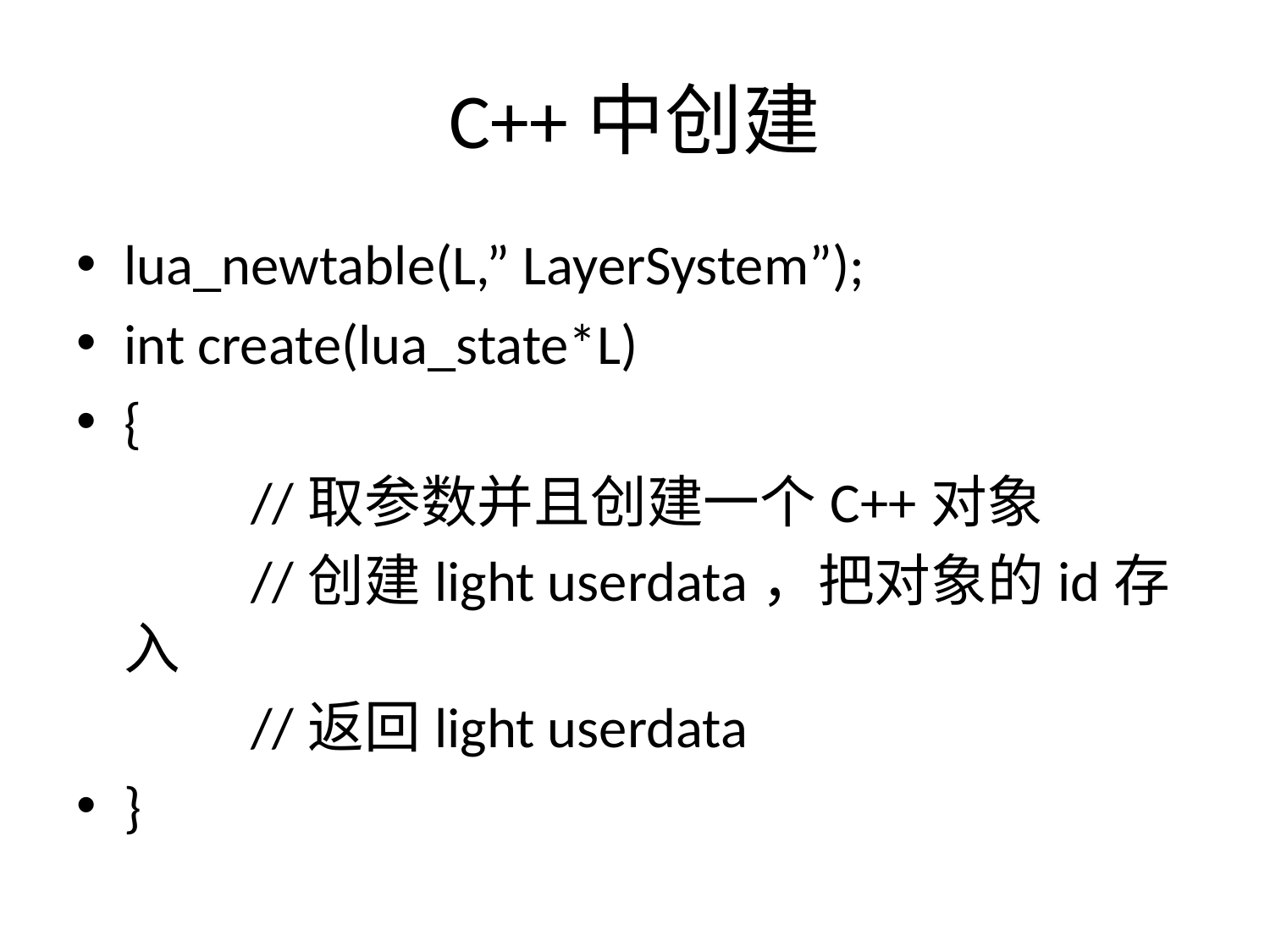

# C++中创建
lua_newtable(L,” LayerSystem”);
int create(lua_state*L)
{
		//取参数并且创建一个C++对象
		//创建light userdata，把对象的id存入
		//返回light userdata
}